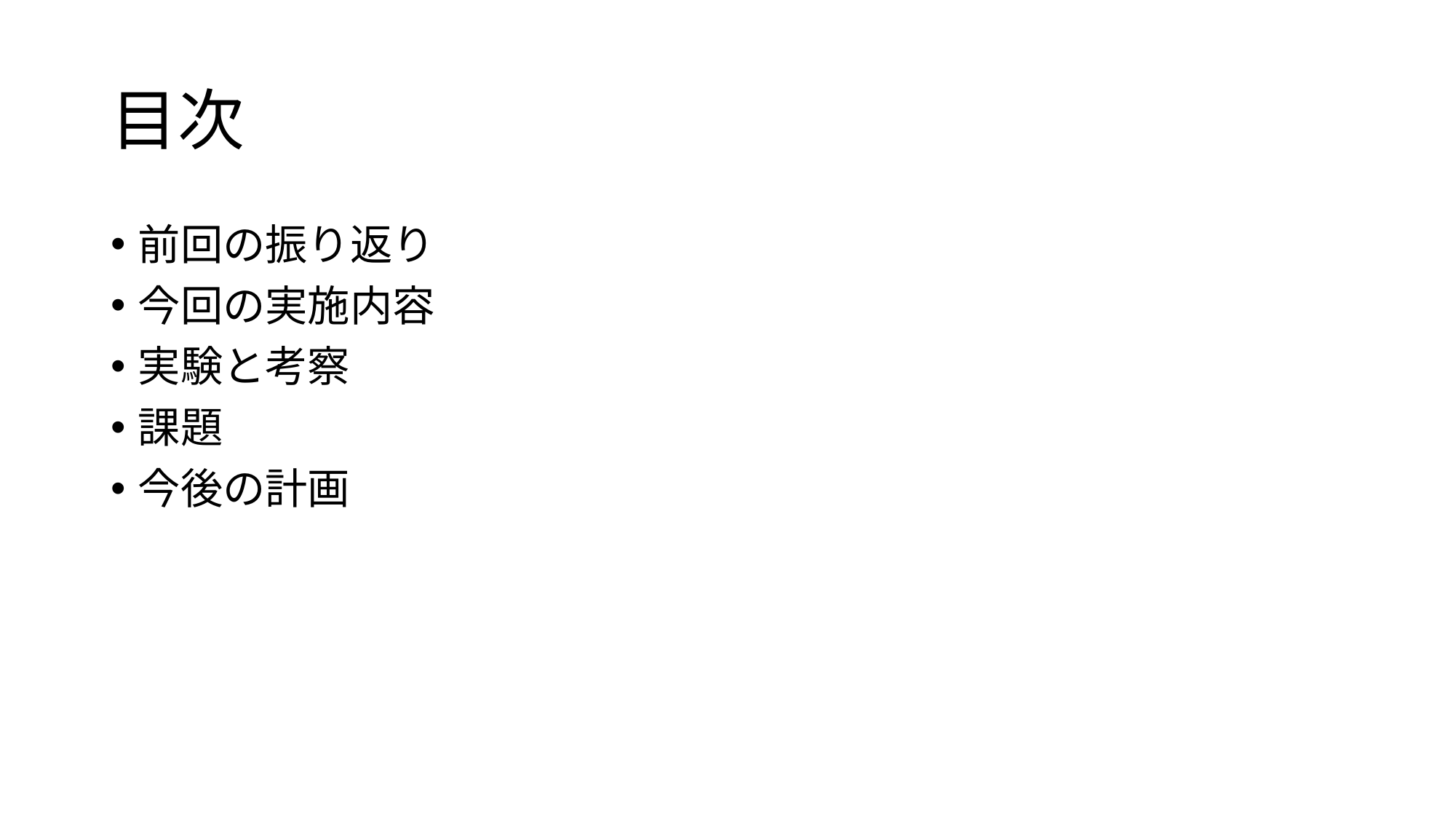

# 目次
前回の振り返り
今回の実施内容
実験と考察
課題
今後の計画